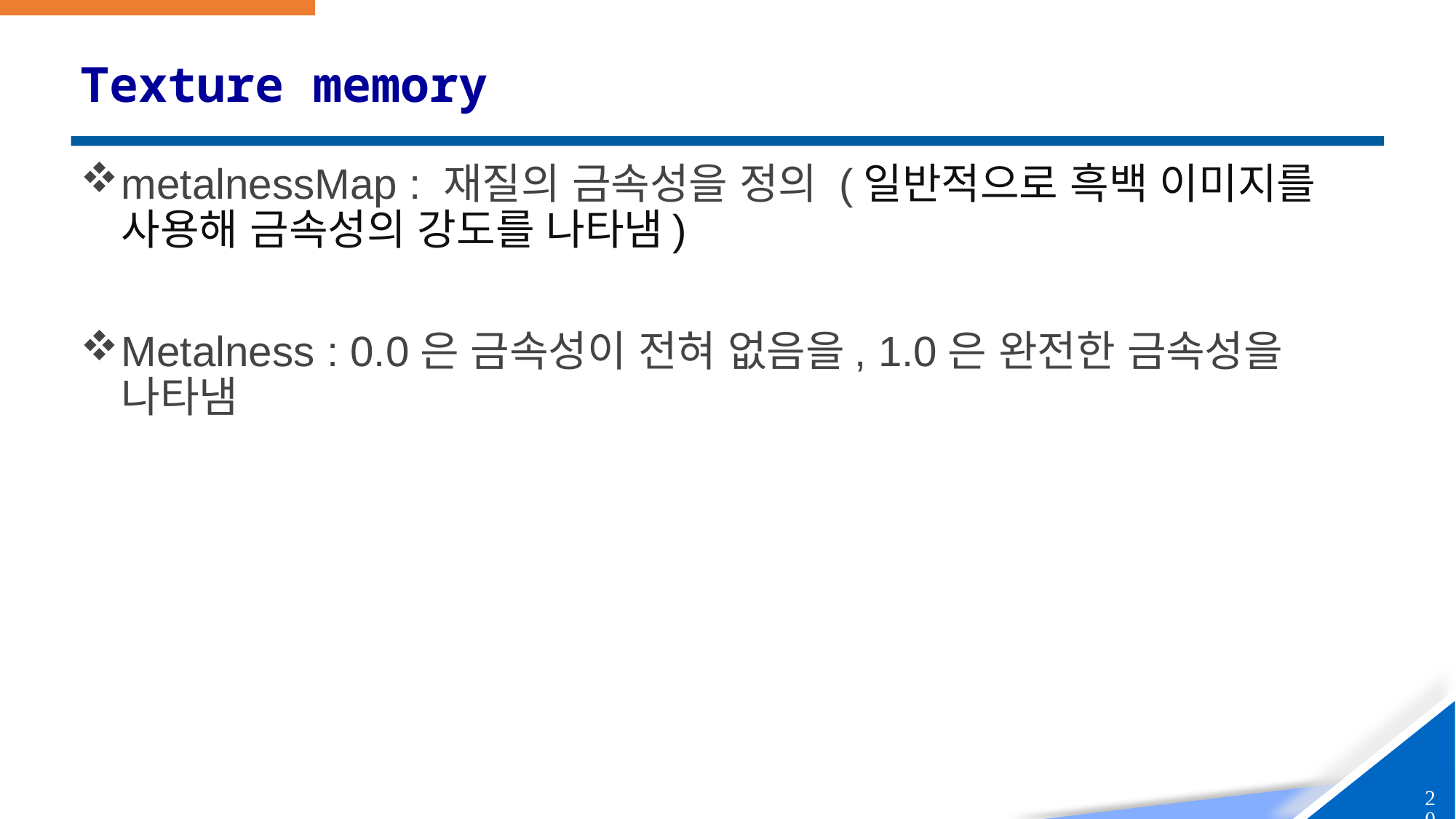

# Texture memory
metalnessMap : 재질의 금속성을 정의 (일반적으로 흑백 이미지를 사용해 금속성의 강도를 나타냄)

Metalness : 0.0은 금속성이 전혀 없음을, 1.0은 완전한 금속성을 나타냄
20